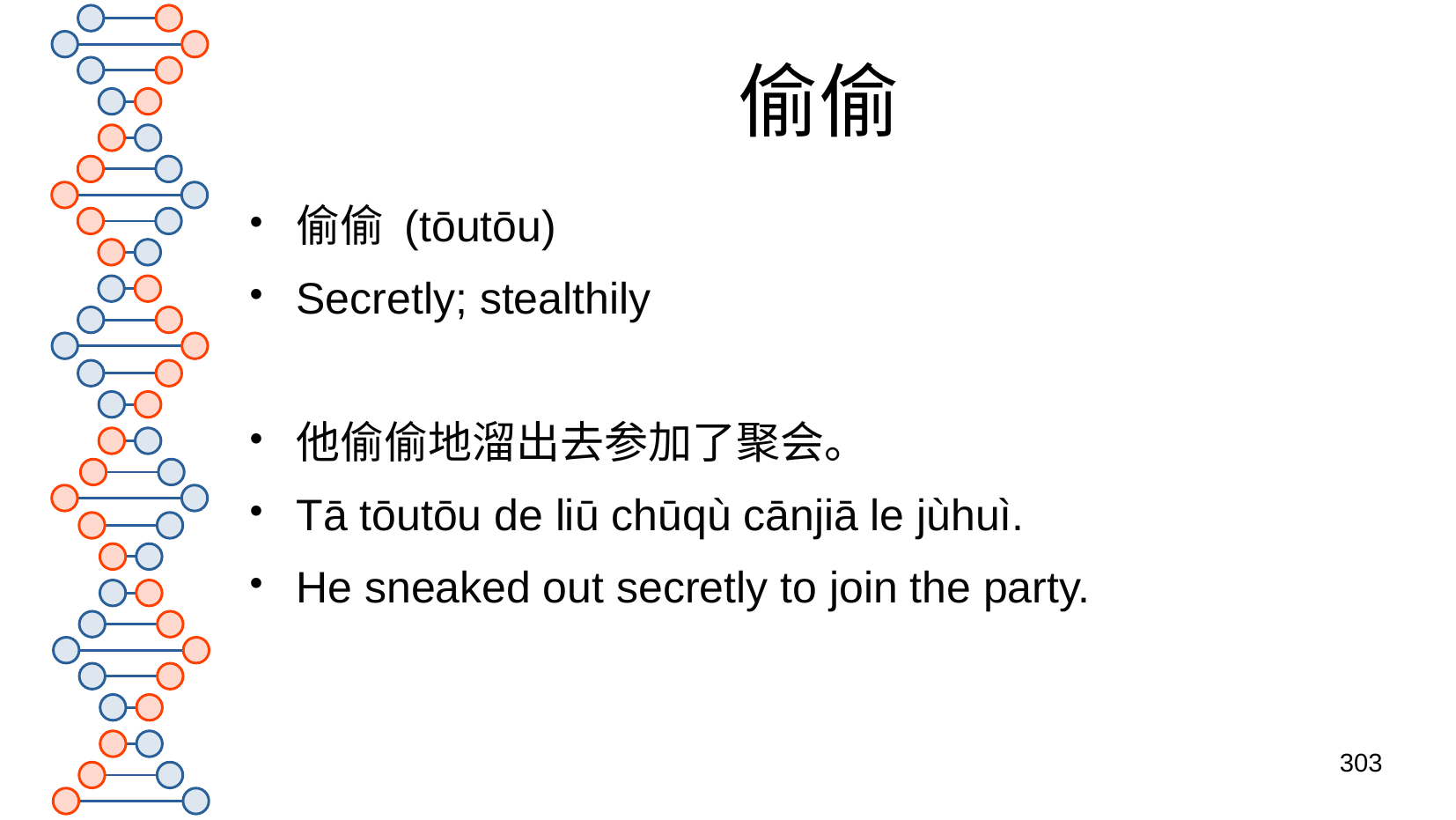

# 偷偷
偷偷 (tōutōu)
Secretly; stealthily

他偷偷地溜出去参加了聚会。
Tā tōutōu de liū chūqù cānjiā le jùhuì.
He sneaked out secretly to join the party.

303